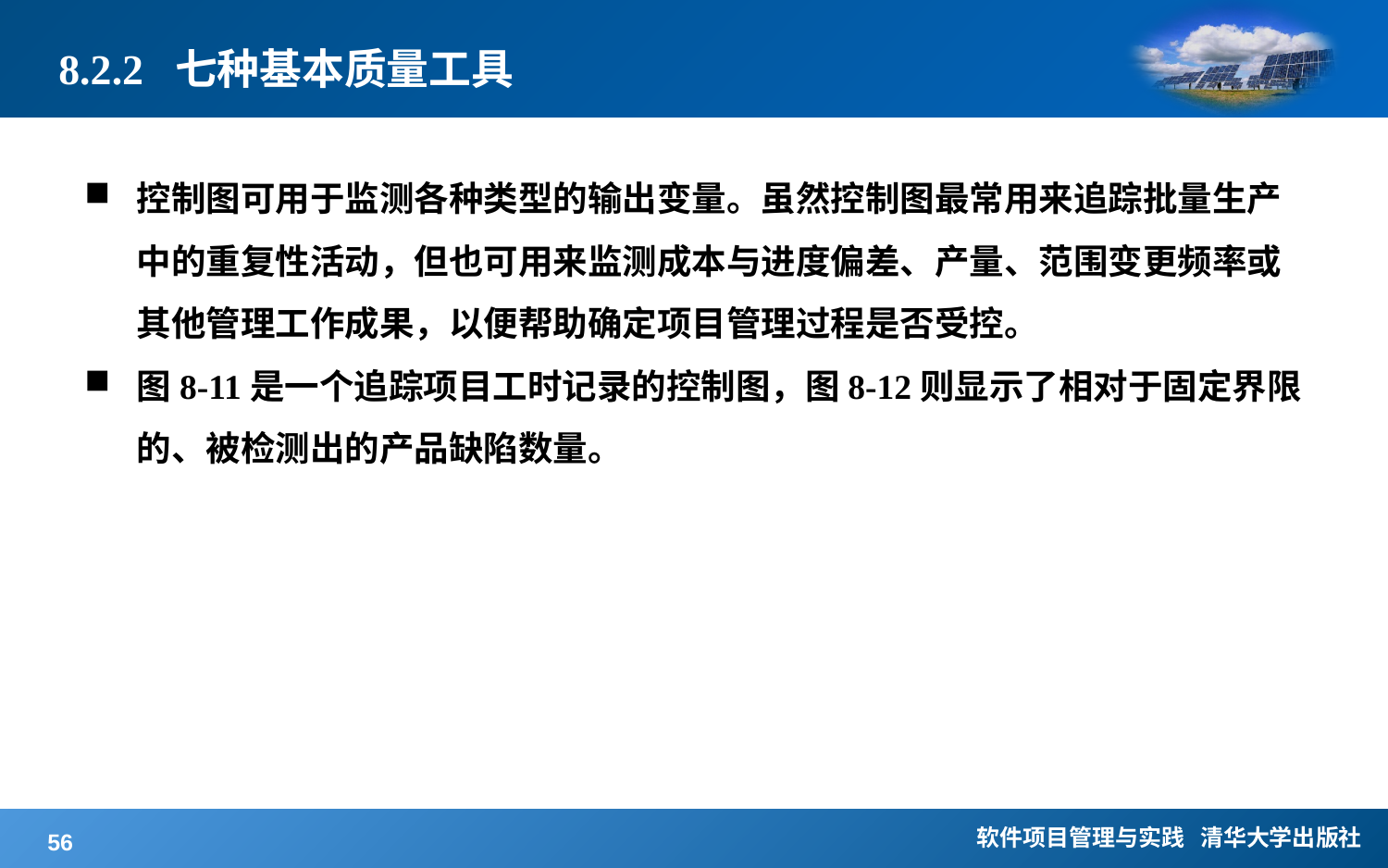

# 8.2.2  七种基本质量工具
控制图可用于监测各种类型的输出变量。虽然控制图最常用来追踪批量生产中的重复性活动，但也可用来监测成本与进度偏差、产量、范围变更频率或其他管理工作成果，以便帮助确定项目管理过程是否受控。
图8-11是一个追踪项目工时记录的控制图，图8-12则显示了相对于固定界限的、被检测出的产品缺陷数量。